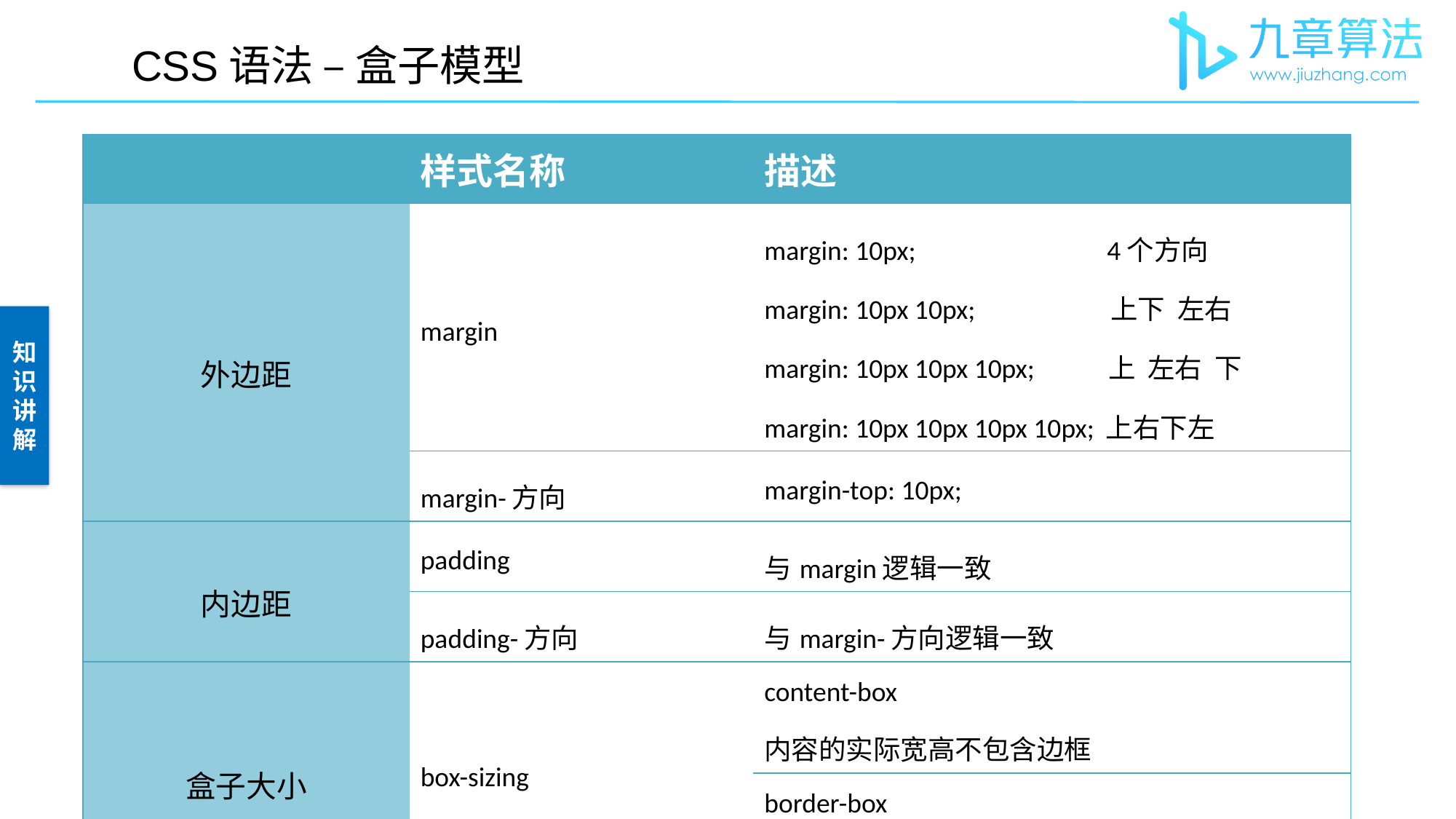

CSS语法 – 盒子模型
|  | 样式名称 | 描述 |
| --- | --- | --- |
| 外边距 | margin | margin: 10px; 4个方向 margin: 10px 10px; 上下 左右 margin: 10px 10px 10px; 上 左右 下 margin: 10px 10px 10px 10px; 上右下左 |
|  | margin-方向 | margin-top: 10px; |
| 内边距 | padding | 与margin逻辑一致 |
|  | padding-方向 | 与margin-方向逻辑一致 |
| 盒子大小 | box-sizing | content-box 内容的实际宽高不包含边框 |
|  |  | border-box 内容的实际宽高包含边框 |